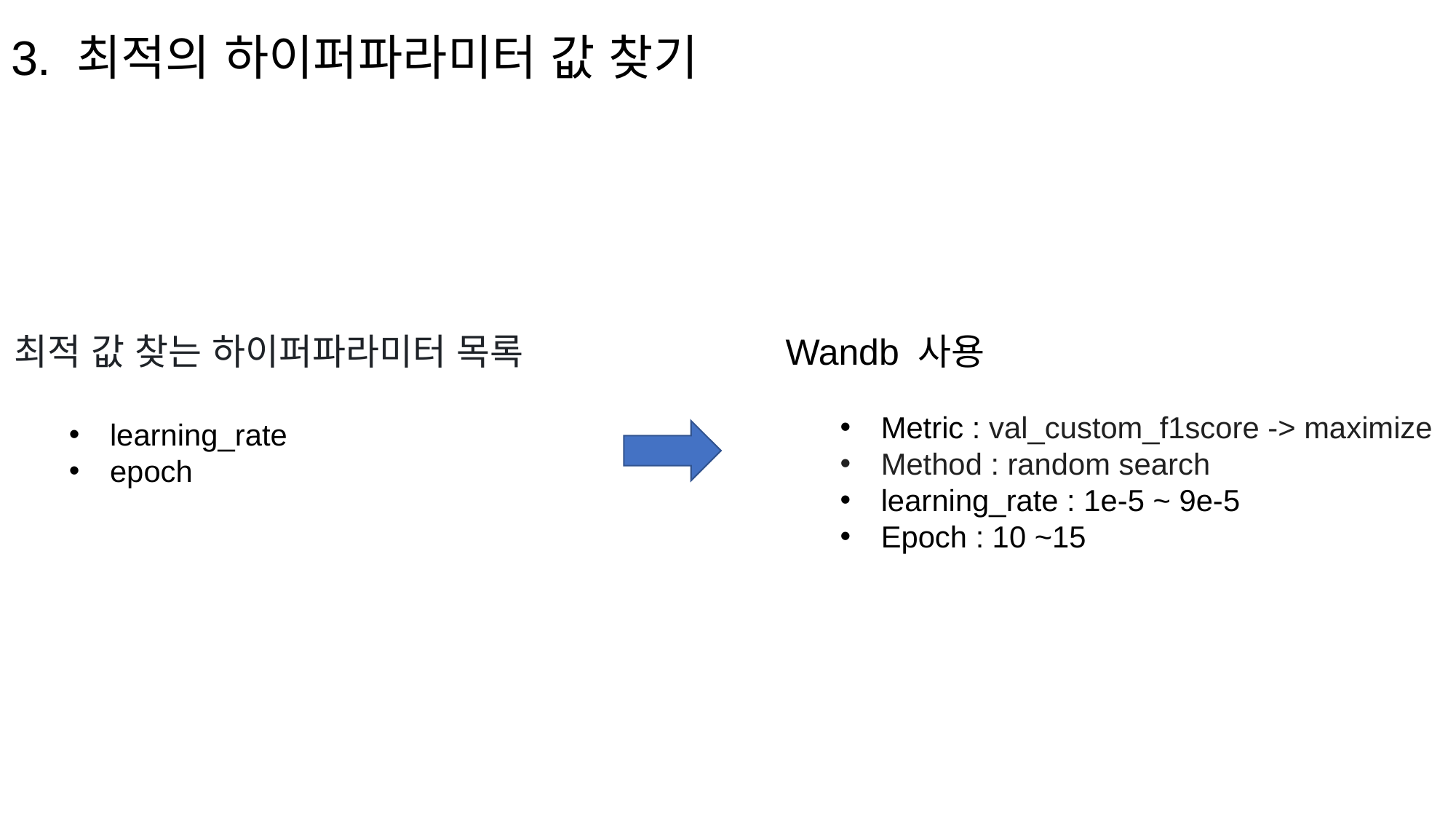

# 3. 최적의 하이퍼파라미터 값 찾기
최적 값 찾는 하이퍼파라미터 목록

learning_rate
epoch
Wandb 사용

Metric : val_custom_f1score -> maximize
Method : random search
learning_rate : 1e-5 ~ 9e-5
Epoch : 10 ~15